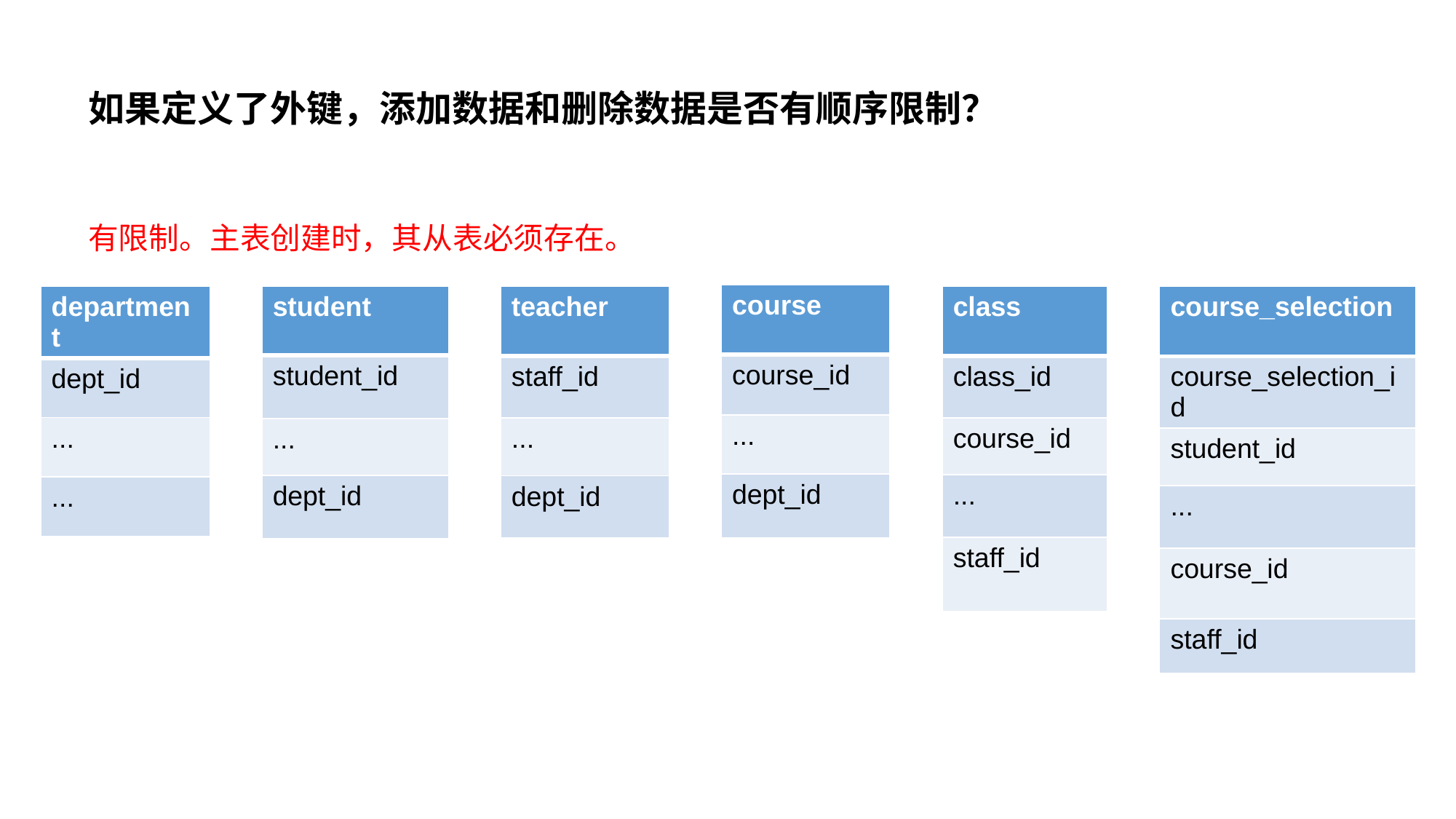

# 如果定义了外键，添加数据和删除数据是否有顺序限制？
有限制。主表创建时，其从表必须存在。

| course |
| --- |
| course\_id |
| ... |
| dept\_id |
| department |
| --- |
| dept\_id |
| ... |
| ... |
| student |
| --- |
| student\_id |
| ... |
| dept\_id |
| teacher |
| --- |
| staff\_id |
| ... |
| dept\_id |
| class |
| --- |
| class\_id |
| course\_id |
| ... |
| staff\_id |
| course\_selection |
| --- |
| course\_selection\_id |
| student\_id |
| ... |
| course\_id |
| staff\_id |